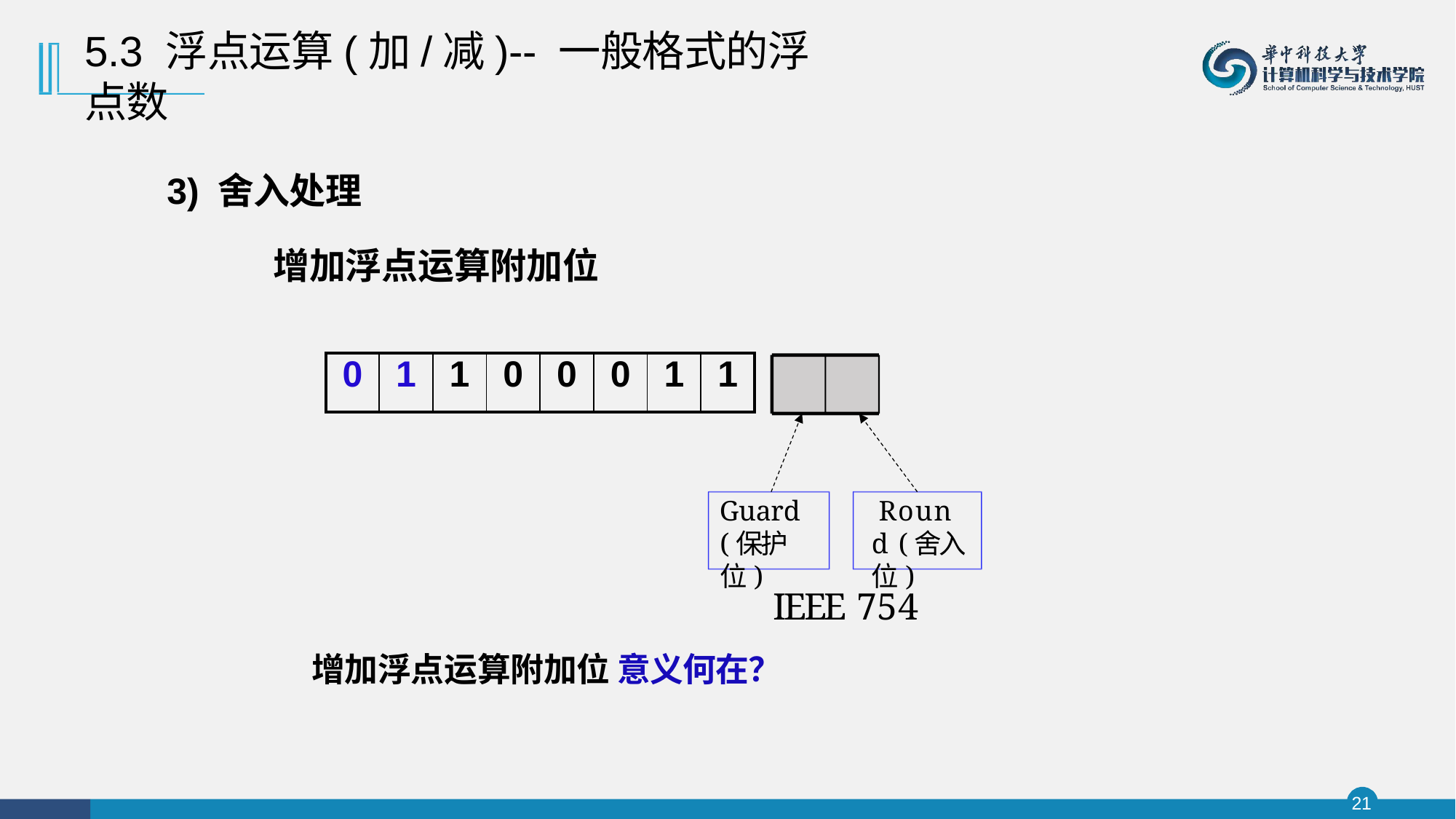

# 5.3 浮点运算(加/减)-- 一般格式的浮点数
3) 舍入处理
增加浮点运算附加位
| 0 | 1 | 1 | 0 | 0 | 0 | 1 | 1 |
| --- | --- | --- | --- | --- | --- | --- | --- |

Guard
(保护位)
Round (舍入位)
IEEE 754
增加浮点运算附加位 意义何在？
21